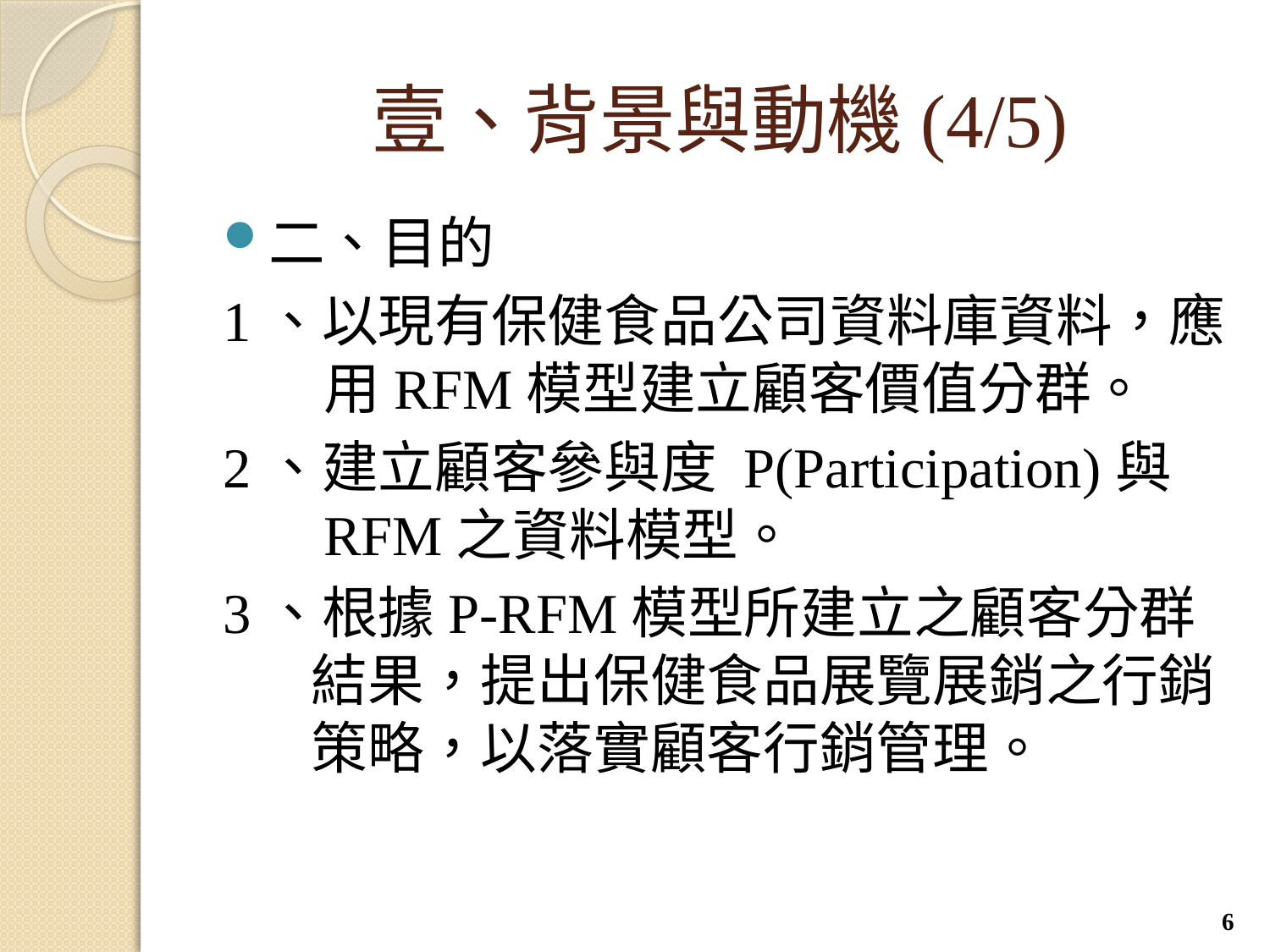

# 壹、背景與動機(4/5)
二、目的
1、以現有保健食品公司資料庫資料，應 用RFM模型建立顧客價值分群。
2、建立顧客參與度 P(Participation)與RFM之資料模型。
3、根據P-RFM模型所建立之顧客分群結果，提出保健食品展覽展銷之行銷策略，以落實顧客行銷管理。

6